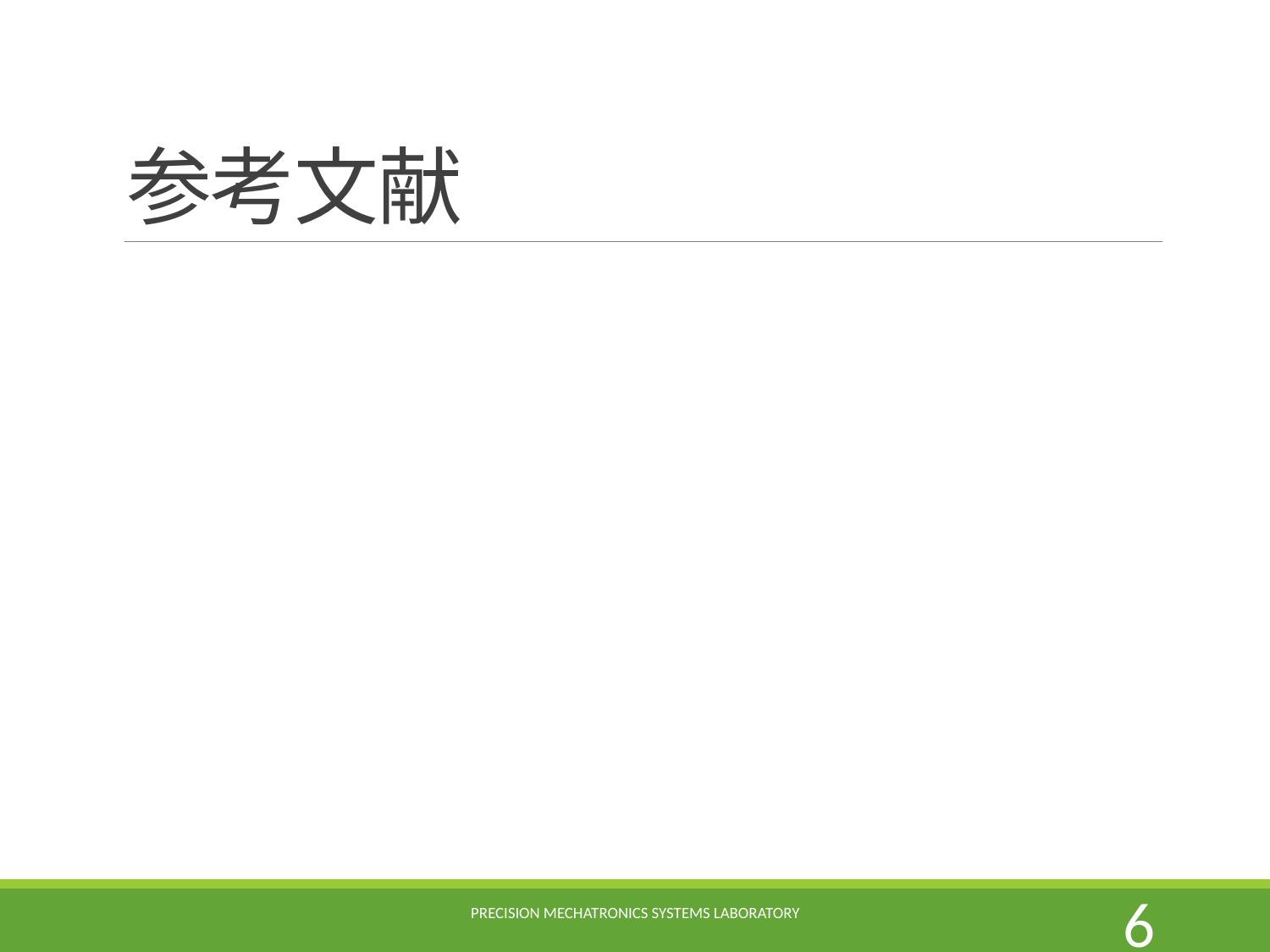

# 参考文献

Precision Mechatronics Systems Laboratory

6